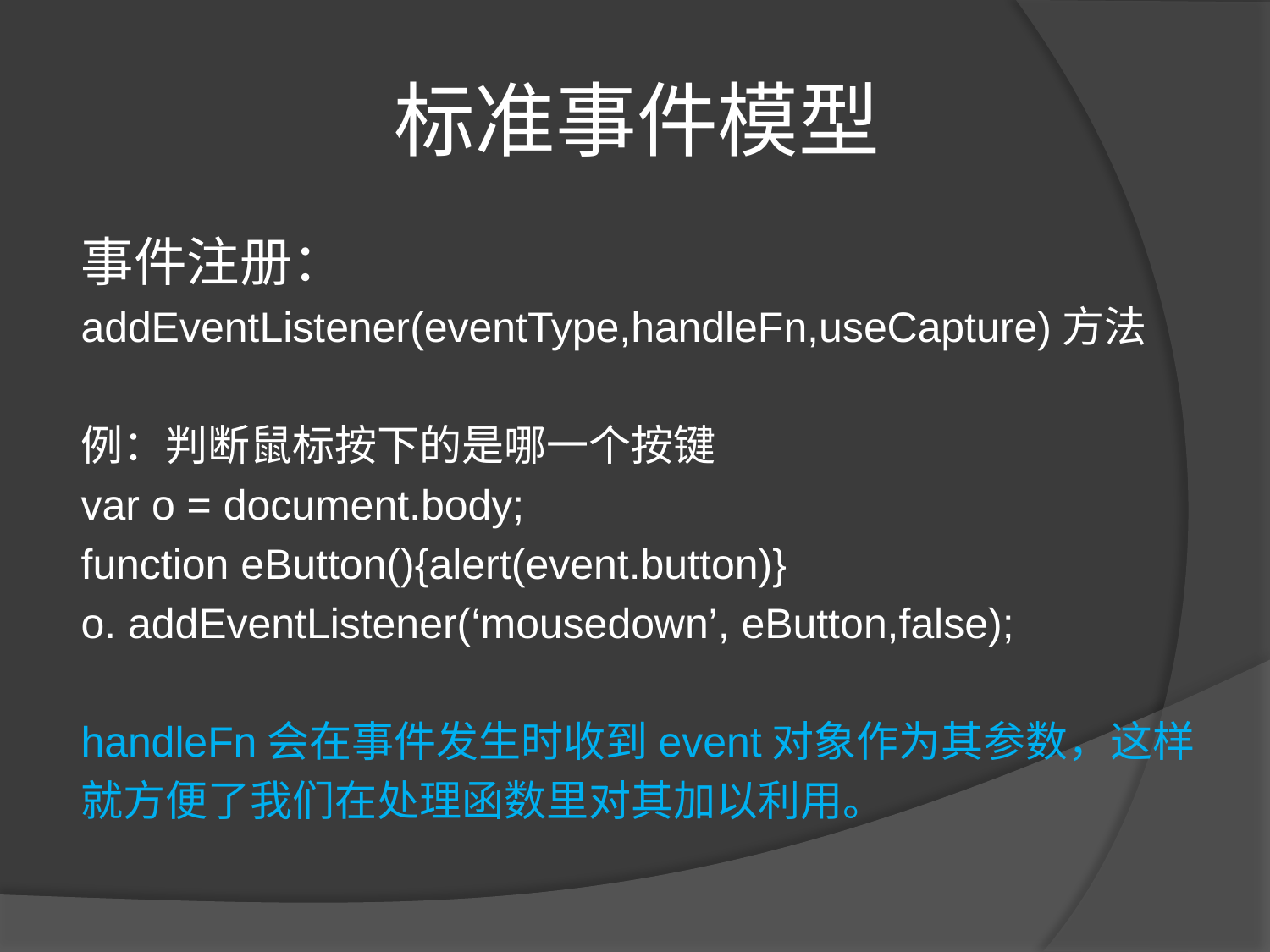

# 标准事件模型
事件注册：
addEventListener(eventType,handleFn,useCapture)方法

例：判断鼠标按下的是哪一个按键
var o = document.body;
function eButton(){alert(event.button)}
o. addEventListener(‘mousedown’, eButton,false);

handleFn会在事件发生时收到event对象作为其参数，这样
就方便了我们在处理函数里对其加以利用。